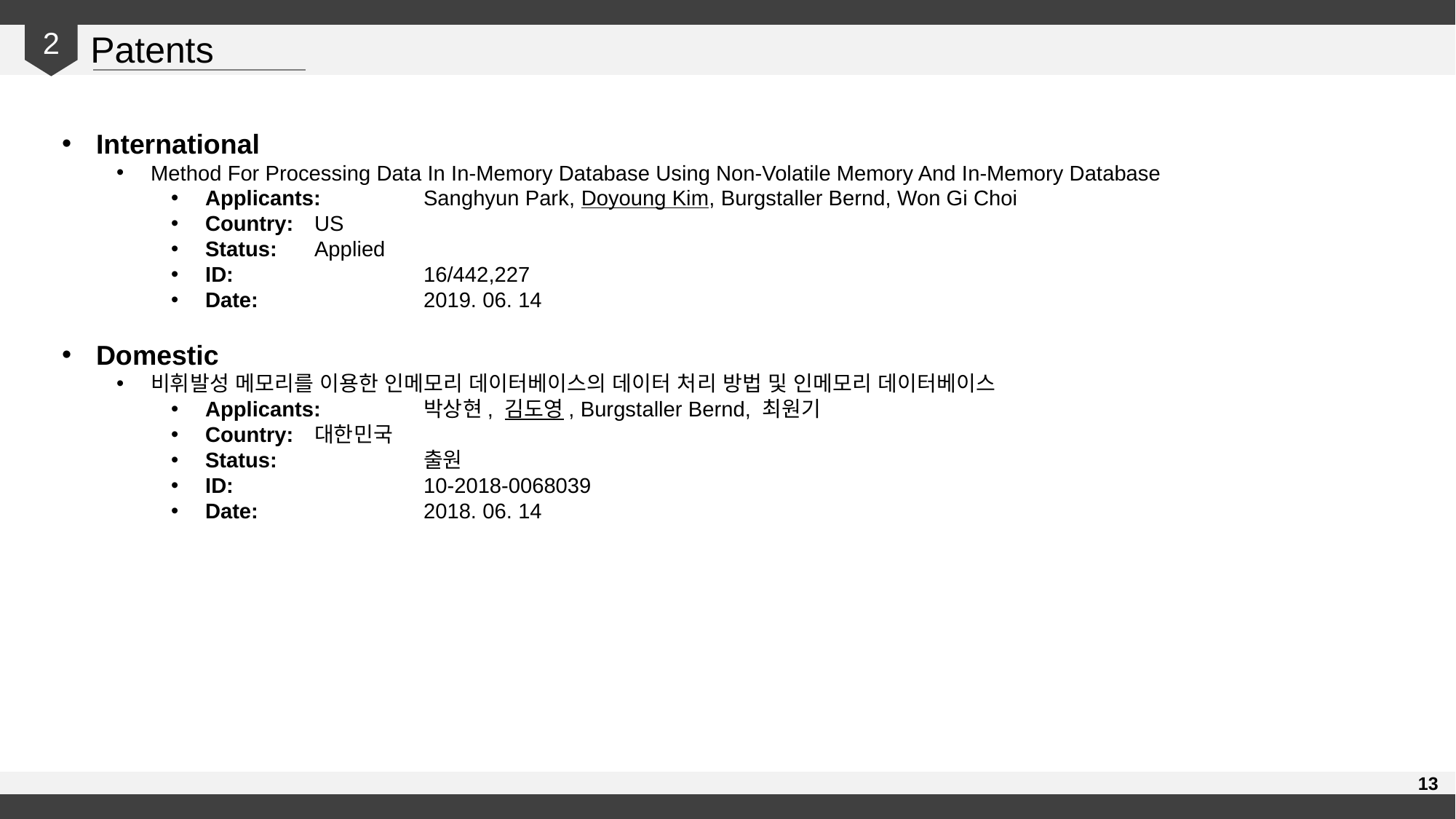

Patents
2

International
Method For Processing Data In In-Memory Database Using Non-Volatile Memory And In-Memory Database
Applicants:	Sanghyun Park, Doyoung Kim, Burgstaller Bernd, Won Gi Choi
Country:	US
Status: 	Applied
ID: 		16/442,227
Date:		2019. 06. 14

Domestic
비휘발성 메모리를 이용한 인메모리 데이터베이스의 데이터 처리 방법 및 인메모리 데이터베이스
Applicants:	박상현, 김도영, Burgstaller Bernd, 최원기
Country:	대한민국
Status:		출원
ID:		10-2018-0068039
Date:		2018. 06. 14
13